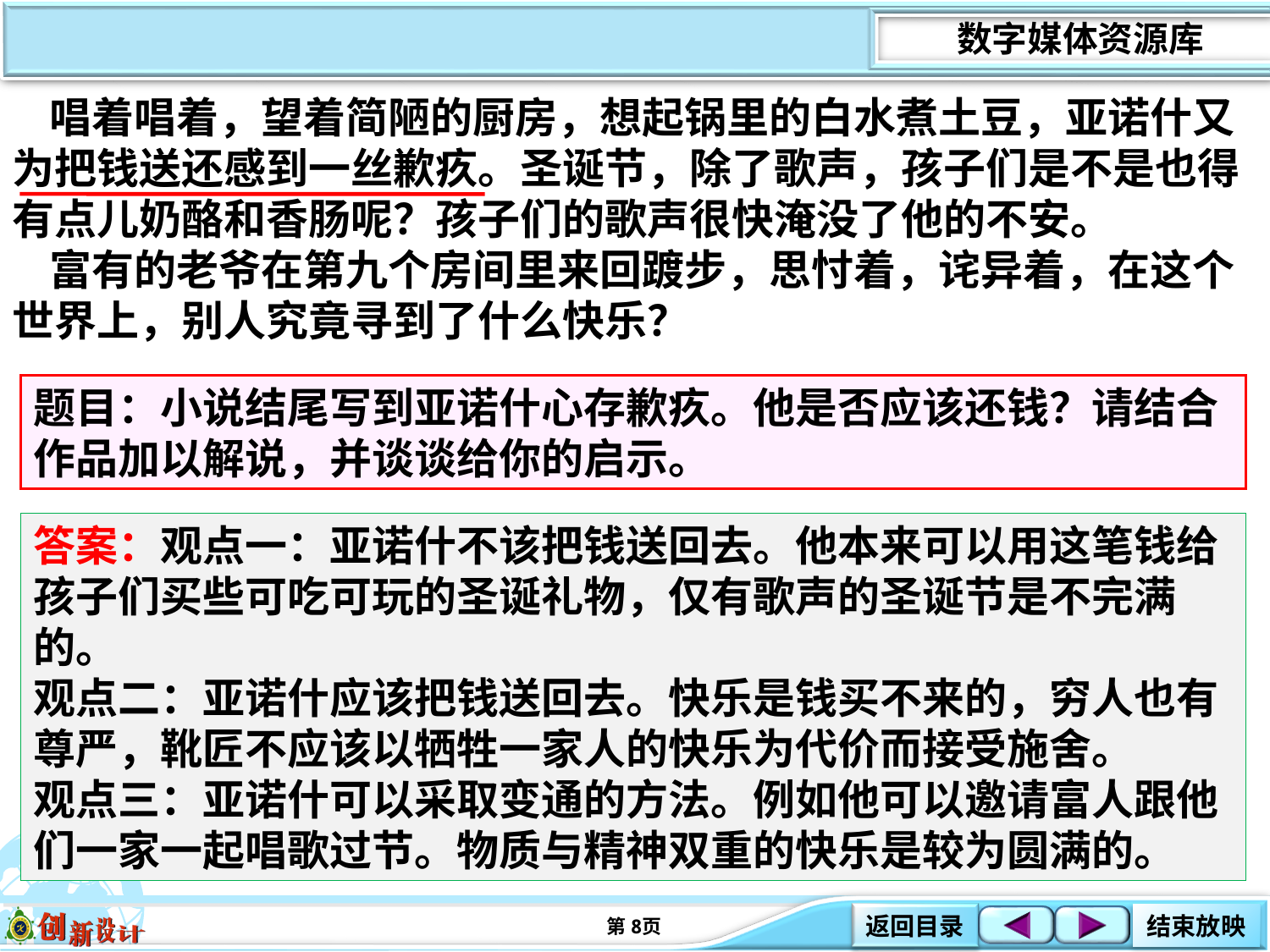

唱着唱着，望着简陋的厨房，想起锅里的白水煮土豆，亚诺什又为把钱送还感到一丝歉疚。圣诞节，除了歌声，孩子们是不是也得有点儿奶酪和香肠呢？孩子们的歌声很快淹没了他的不安。
富有的老爷在第九个房间里来回踱步，思忖着，诧异着，在这个世界上，别人究竟寻到了什么快乐？
题目：小说结尾写到亚诺什心存歉疚。他是否应该还钱？请结合作品加以解说，并谈谈给你的启示。
答案：观点一：亚诺什不该把钱送回去。他本来可以用这笔钱给孩子们买些可吃可玩的圣诞礼物，仅有歌声的圣诞节是不完满的。
观点二：亚诺什应该把钱送回去。快乐是钱买不来的，穷人也有尊严，靴匠不应该以牺牲一家人的快乐为代价而接受施舍。
观点三：亚诺什可以采取变通的方法。例如他可以邀请富人跟他们一家一起唱歌过节。物质与精神双重的快乐是较为圆满的。